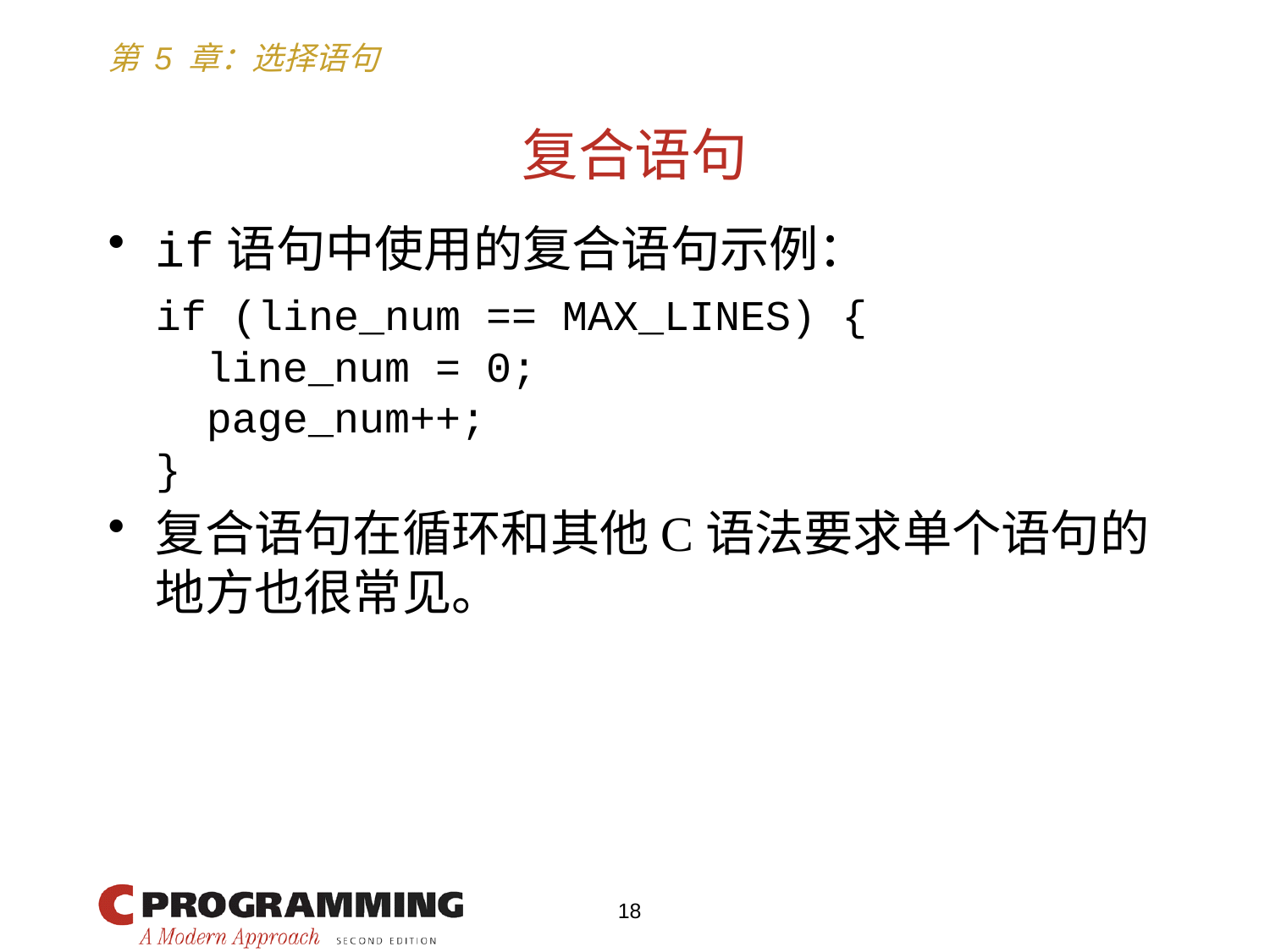

# 复合语句
if语句中使用的复合语句示例：
	if (line_num == MAX_LINES) {
	  line_num = 0;
	  page_num++;
	}
复合语句在循环和其他C语法要求单个语句的地方也很常见。
18